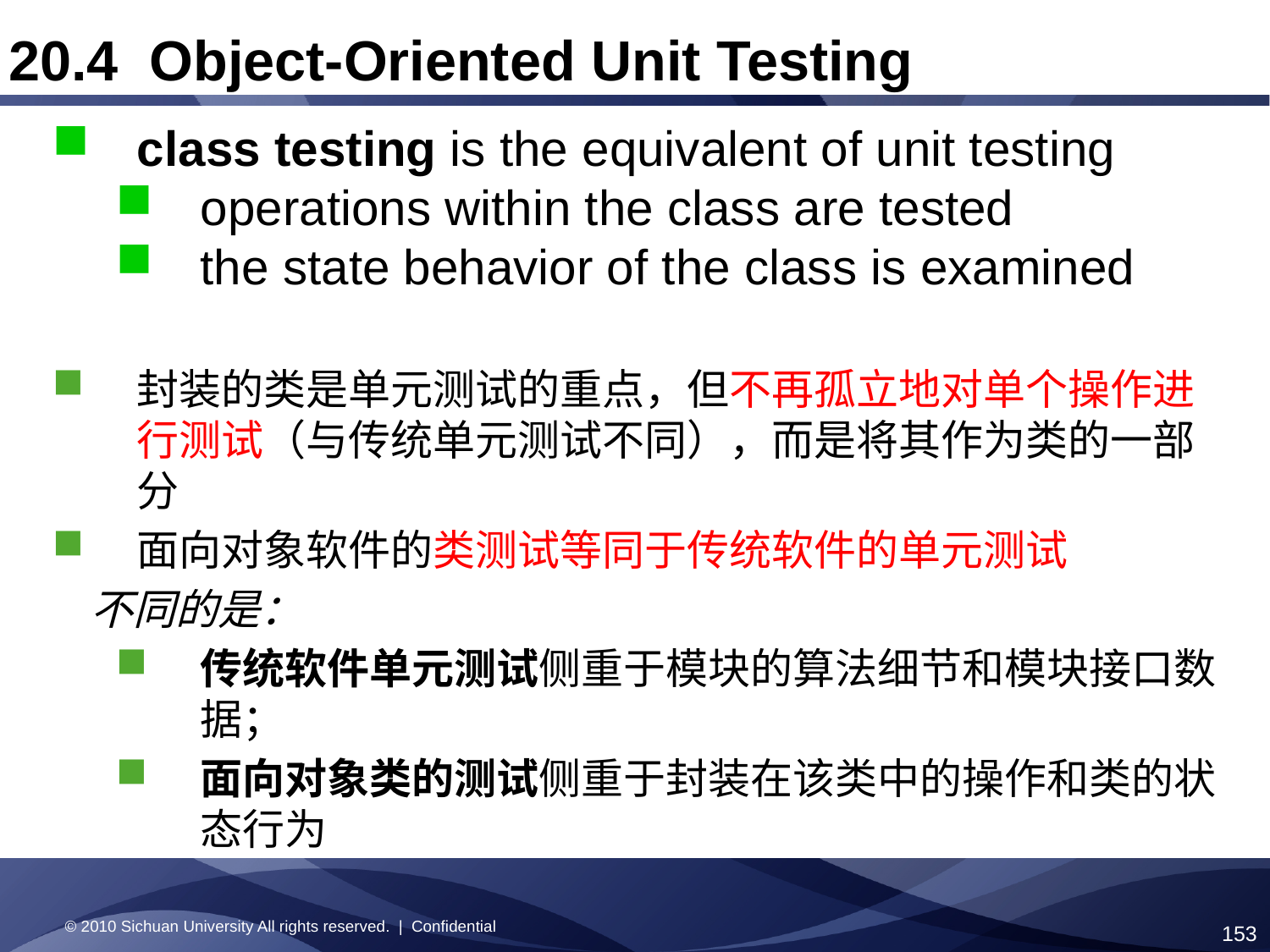

20.4  Object-Oriented Unit Testing
class testing is the equivalent of unit testing
operations within the class are tested
the state behavior of the class is examined

封装的类是单元测试的重点，但不再孤立地对单个操作进行测试（与传统单元测试不同），而是将其作为类的一部分
面向对象软件的类测试等同于传统软件的单元测试
   不同的是：
传统软件单元测试侧重于模块的算法细节和模块接口数据；
面向对象类的测试侧重于封装在该类中的操作和类的状态行为
© 2010 Sichuan University All rights reserved.  |  Confidential
153